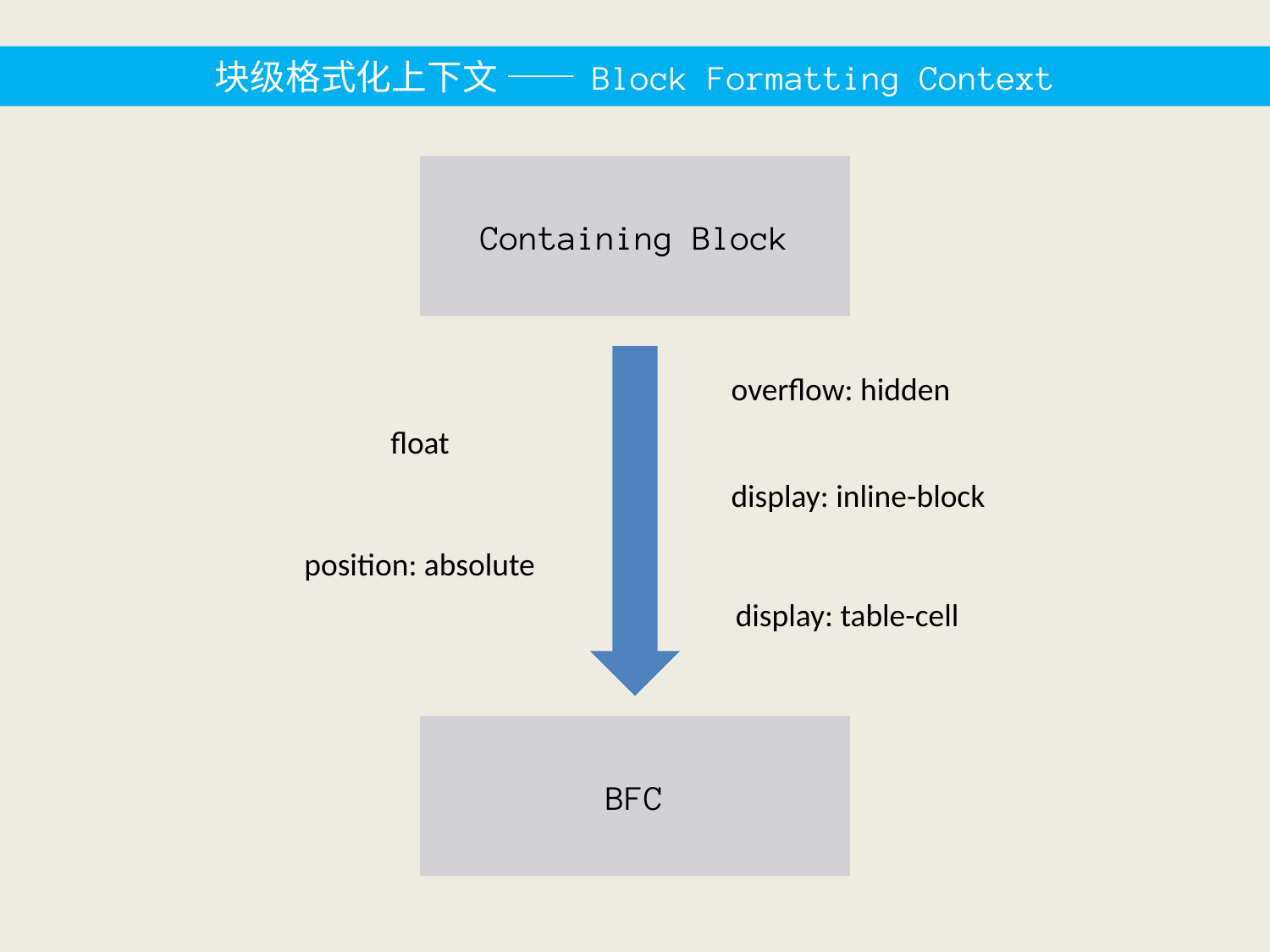

块级格式化上下文 —— Block Formatting Context
Containing Block

overflow: hidden
float
display: inline-block
position: absolute
display: table-cell
BFC